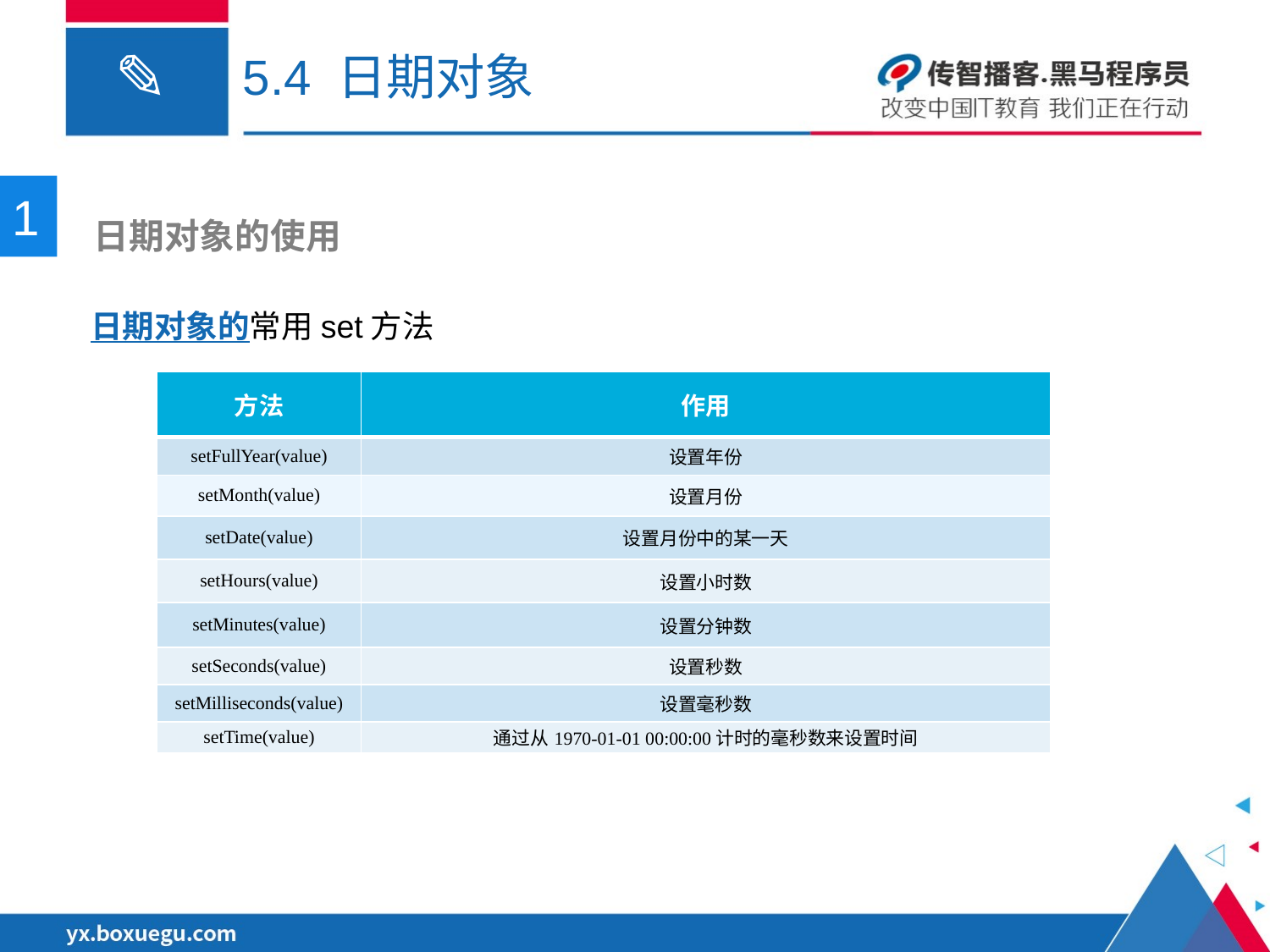

# 5.4 日期对象

1
  日期对象的使用
日期对象的常用set方法
| 方法 | 作用 |
| --- | --- |
| setFullYear(value) | 设置年份 |
| setMonth(value) | 设置月份 |
| setDate(value) | 设置月份中的某一天 |
| setHours(value) | 设置小时数 |
| setMinutes(value) | 设置分钟数 |
| setSeconds(value) | 设置秒数 |
| setMilliseconds(value) | 设置毫秒数 |
| setTime(value) | 通过从1970-01-01 00:00:00计时的毫秒数来设置时间 |